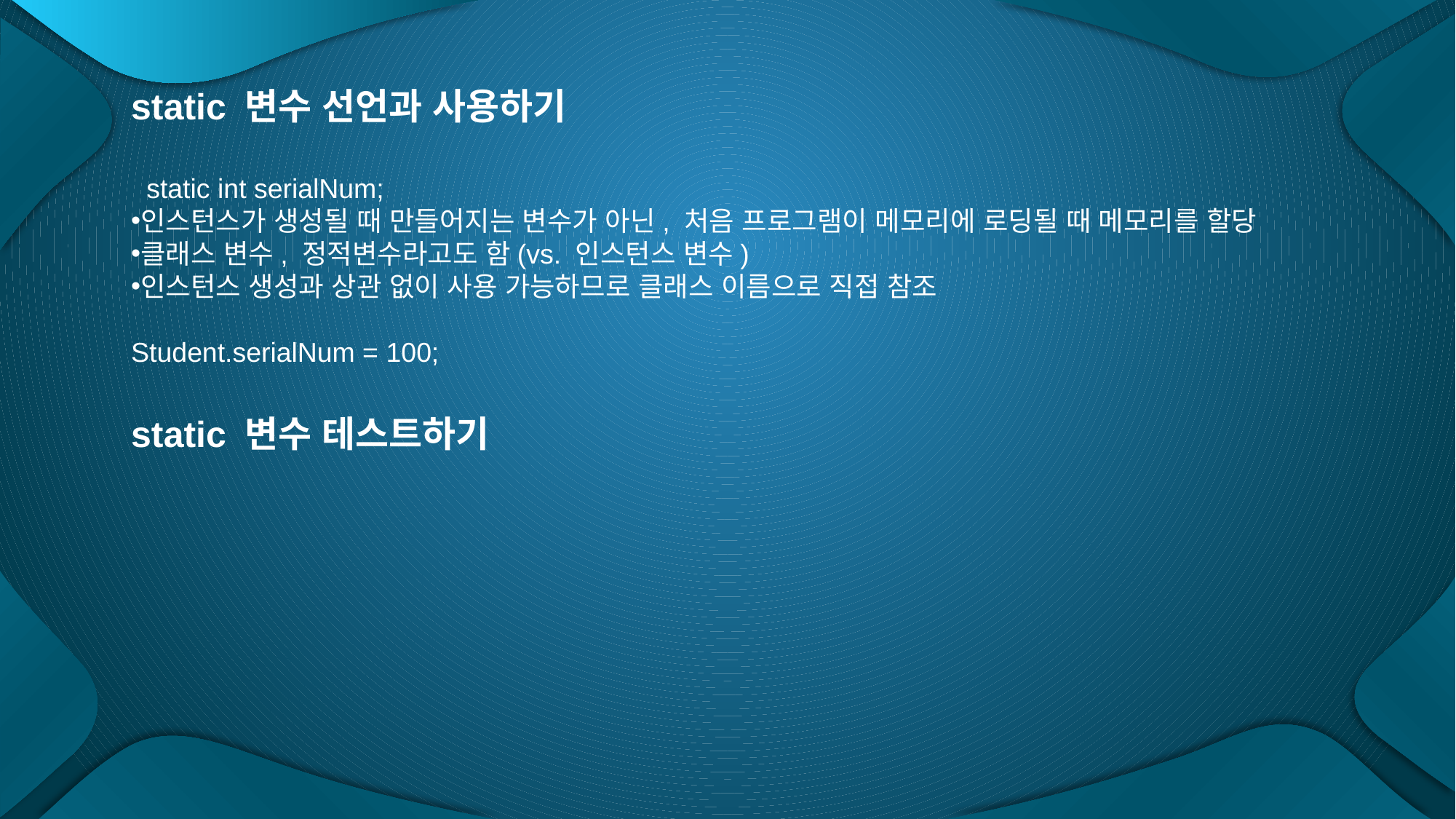

static 변수 선언과 사용하기

  static int serialNum;
인스턴스가 생성될 때 만들어지는 변수가 아닌, 처음 프로그램이 메모리에 로딩될 때 메모리를 할당
클래스 변수, 정적변수라고도 함(vs. 인스턴스 변수)
인스턴스 생성과 상관 없이 사용 가능하므로 클래스 이름으로 직접 참조

Student.serialNum = 100;

static 변수 테스트하기